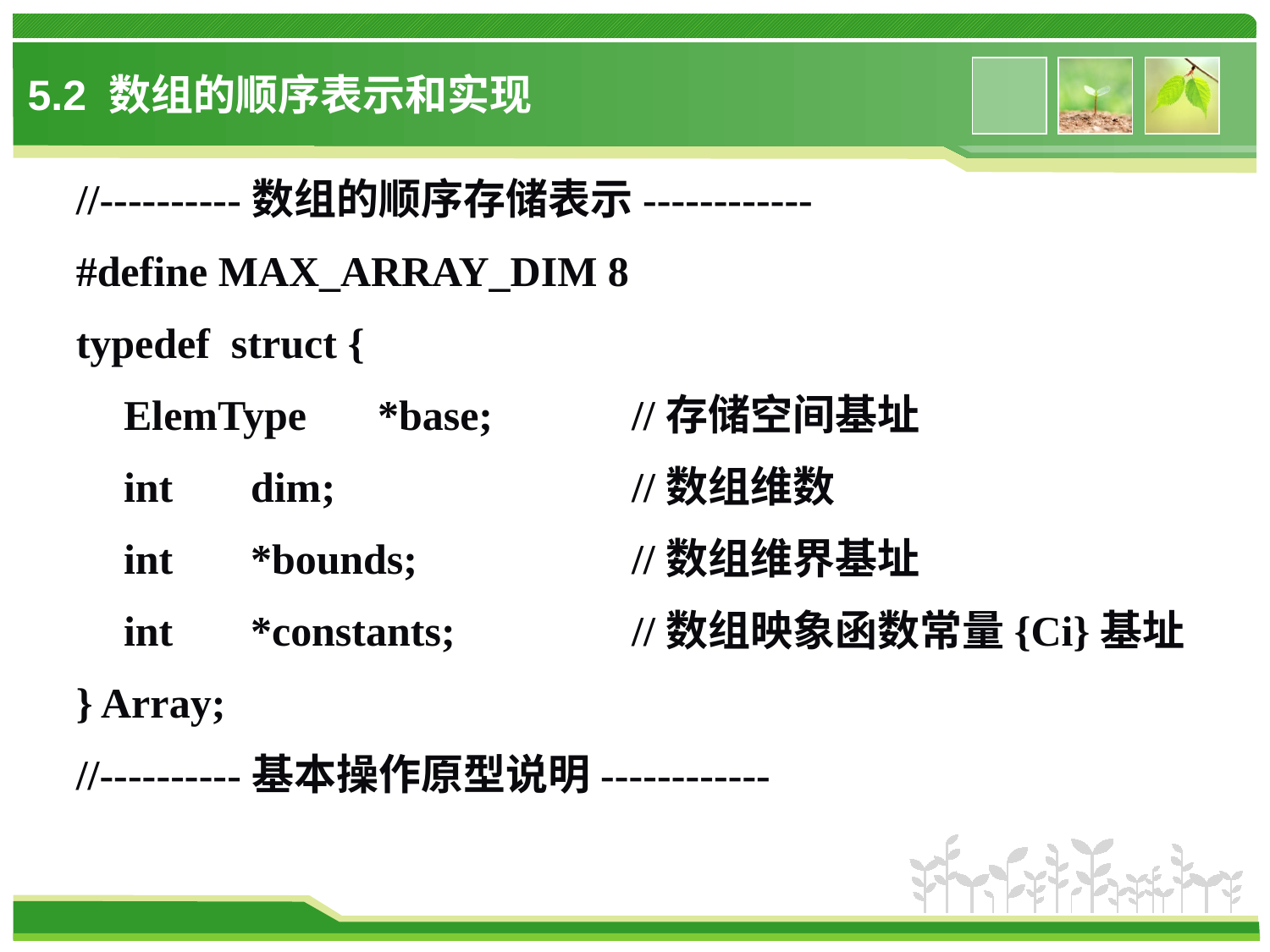

# 5.2 数组的顺序表示和实现
//----------数组的顺序存储表示------------
#define MAX_ARRAY_DIM 8
typedef  struct {
	ElemType	*base;		//存储空间基址
	int	dim;		            //数组维数
	int	*bounds;		//数组维界基址
	int	*constants;	            //数组映象函数常量{Ci}基址
} Array;
//----------基本操作原型说明------------